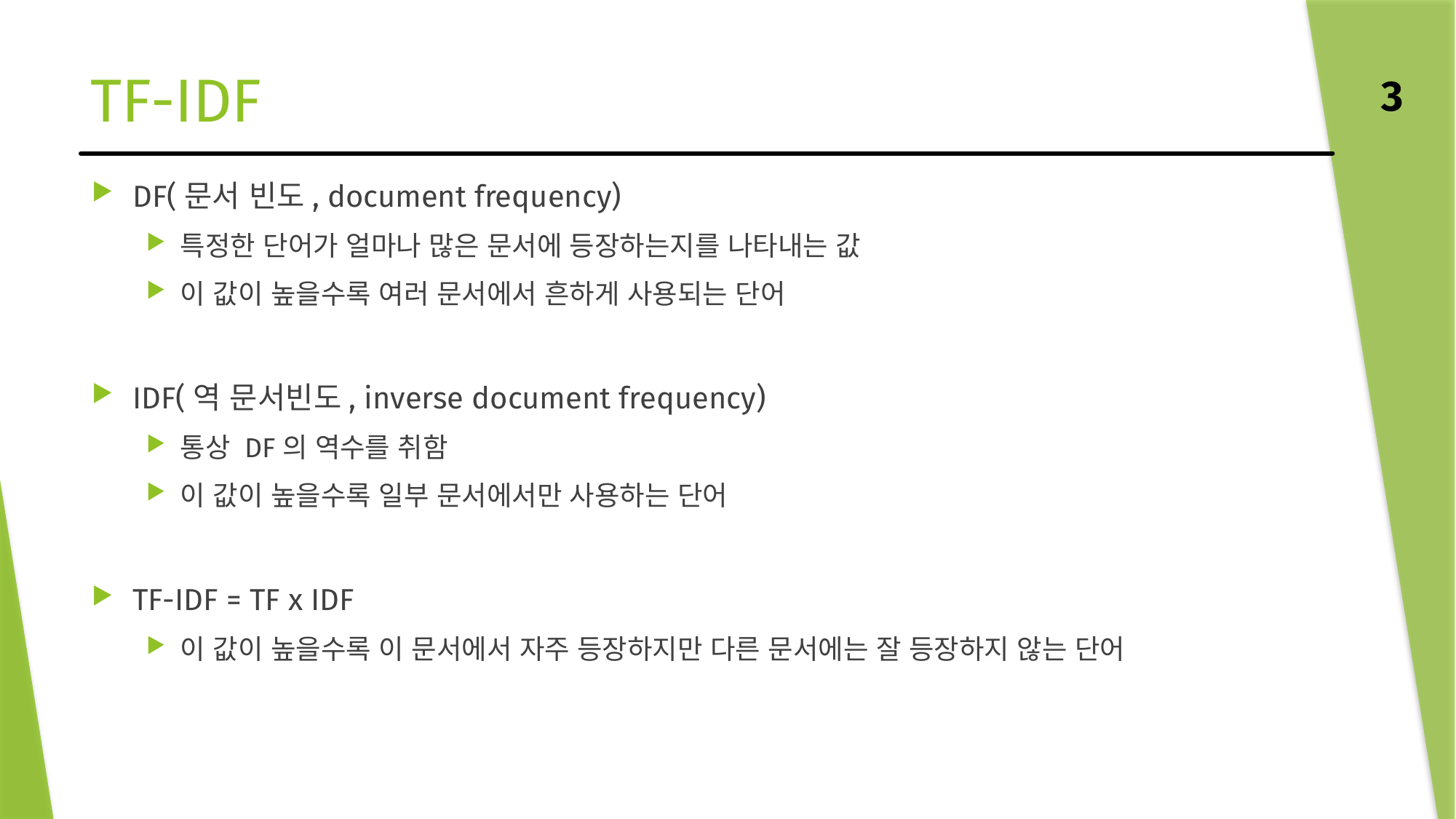

# TF-IDF
3
DF(문서 빈도, document frequency)
특정한 단어가 얼마나 많은 문서에 등장하는지를 나타내는 값
이 값이 높을수록 여러 문서에서 흔하게 사용되는 단어

IDF(역 문서빈도, inverse document frequency)
통상 DF의 역수를 취함
이 값이 높을수록 일부 문서에서만 사용하는 단어

TF-IDF = TF x IDF
이 값이 높을수록 이 문서에서 자주 등장하지만 다른 문서에는 잘 등장하지 않는 단어